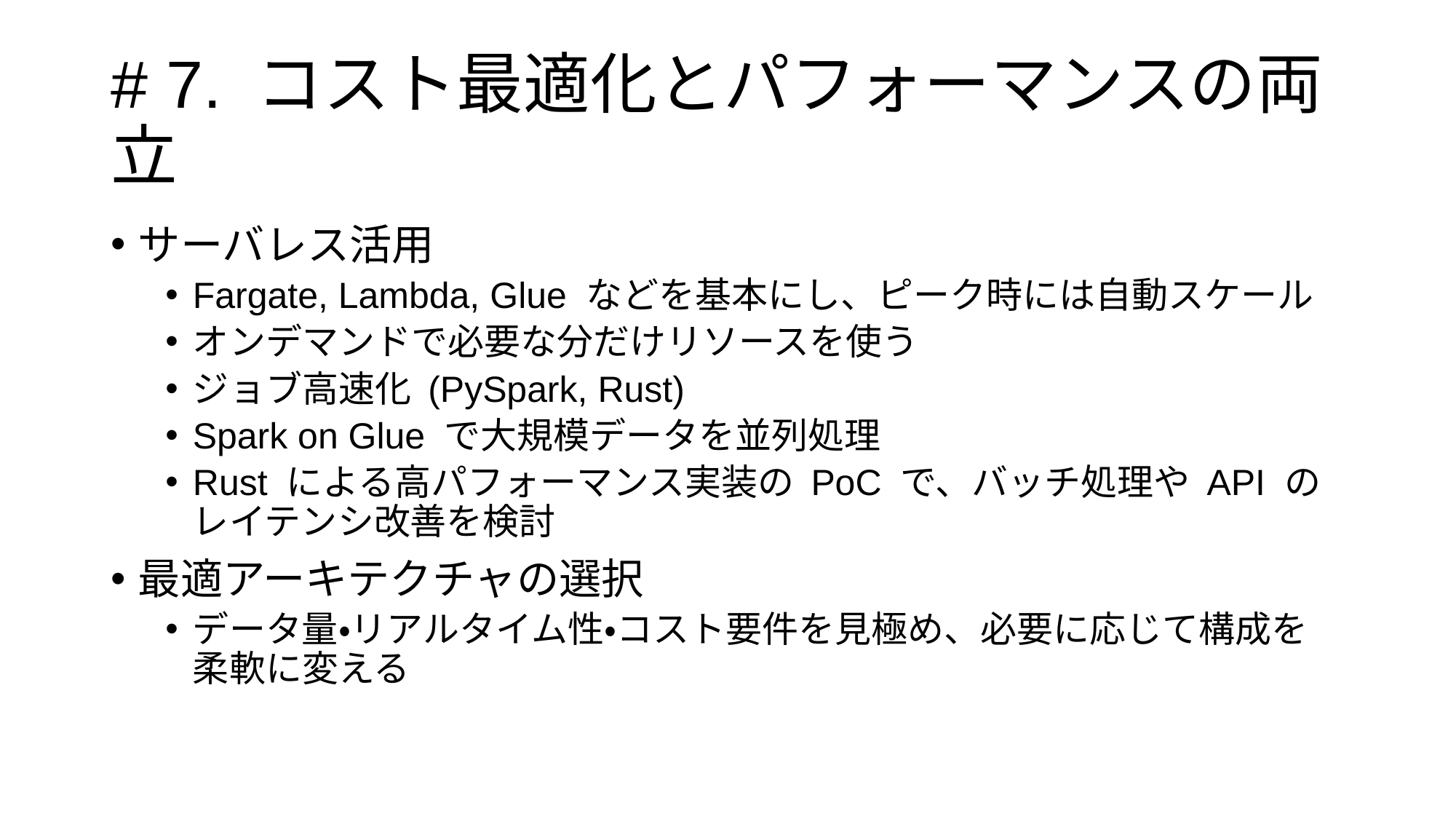

# # 7. コスト最適化とパフォーマンスの両立
サーバレス活用
Fargate, Lambda, Glue などを基本にし、ピーク時には自動スケール
オンデマンドで必要な分だけリソースを使う
ジョブ高速化 (PySpark, Rust)
Spark on Glue で大規模データを並列処理
Rust による高パフォーマンス実装の PoC で、バッチ処理や API のレイテンシ改善を検討
最適アーキテクチャの選択
データ量・リアルタイム性・コスト要件を見極め、必要に応じて構成を柔軟に変える